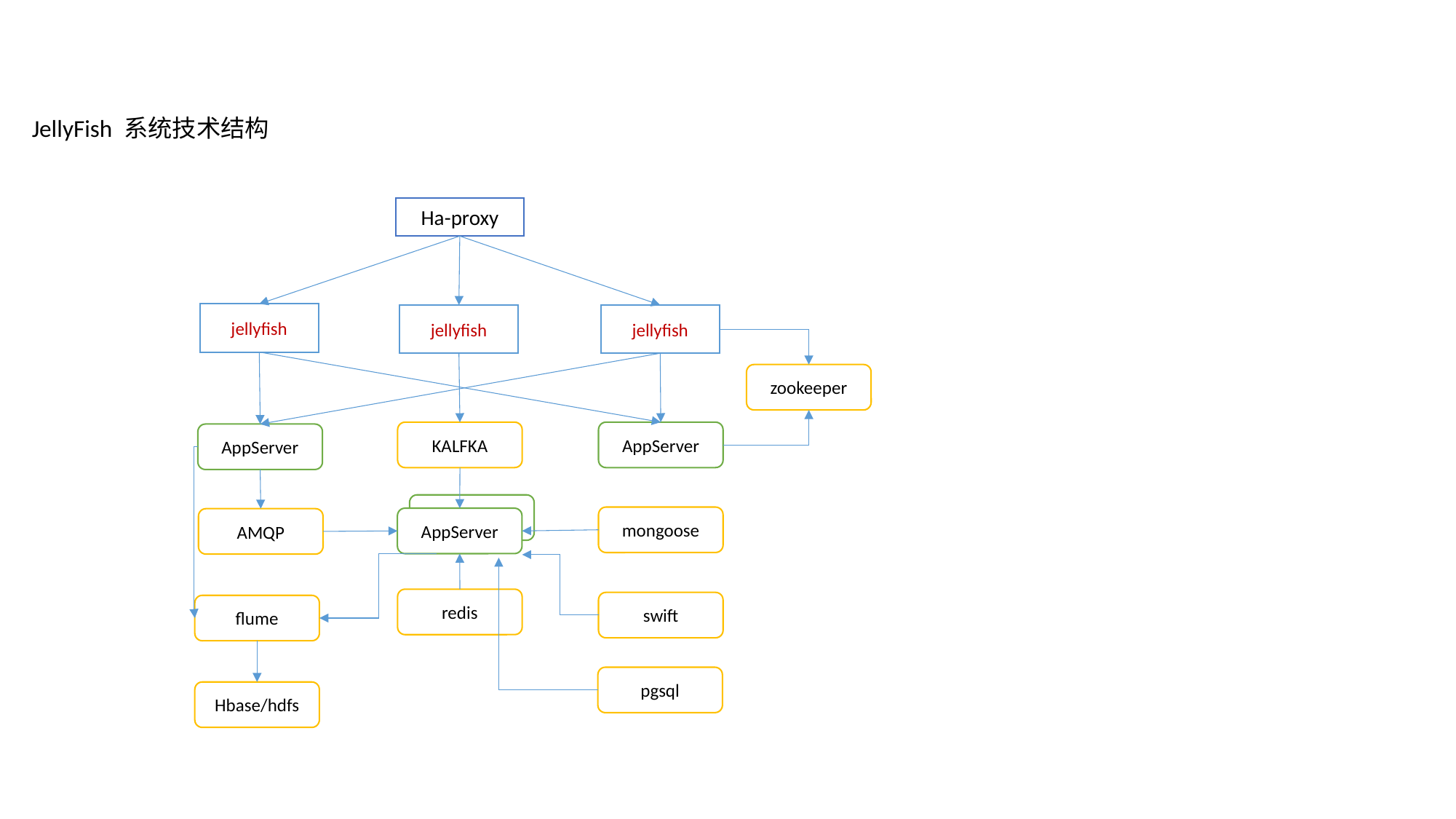

JellyFish 系统技术结构
Ha-proxy
jellyfish
jellyfish
jellyfish
zookeeper
KALFKA
AppServer
AppServer
AppServer
mongoose
AppServer
AMQP
redis
swift
flume
pgsql
Hbase/hdfs